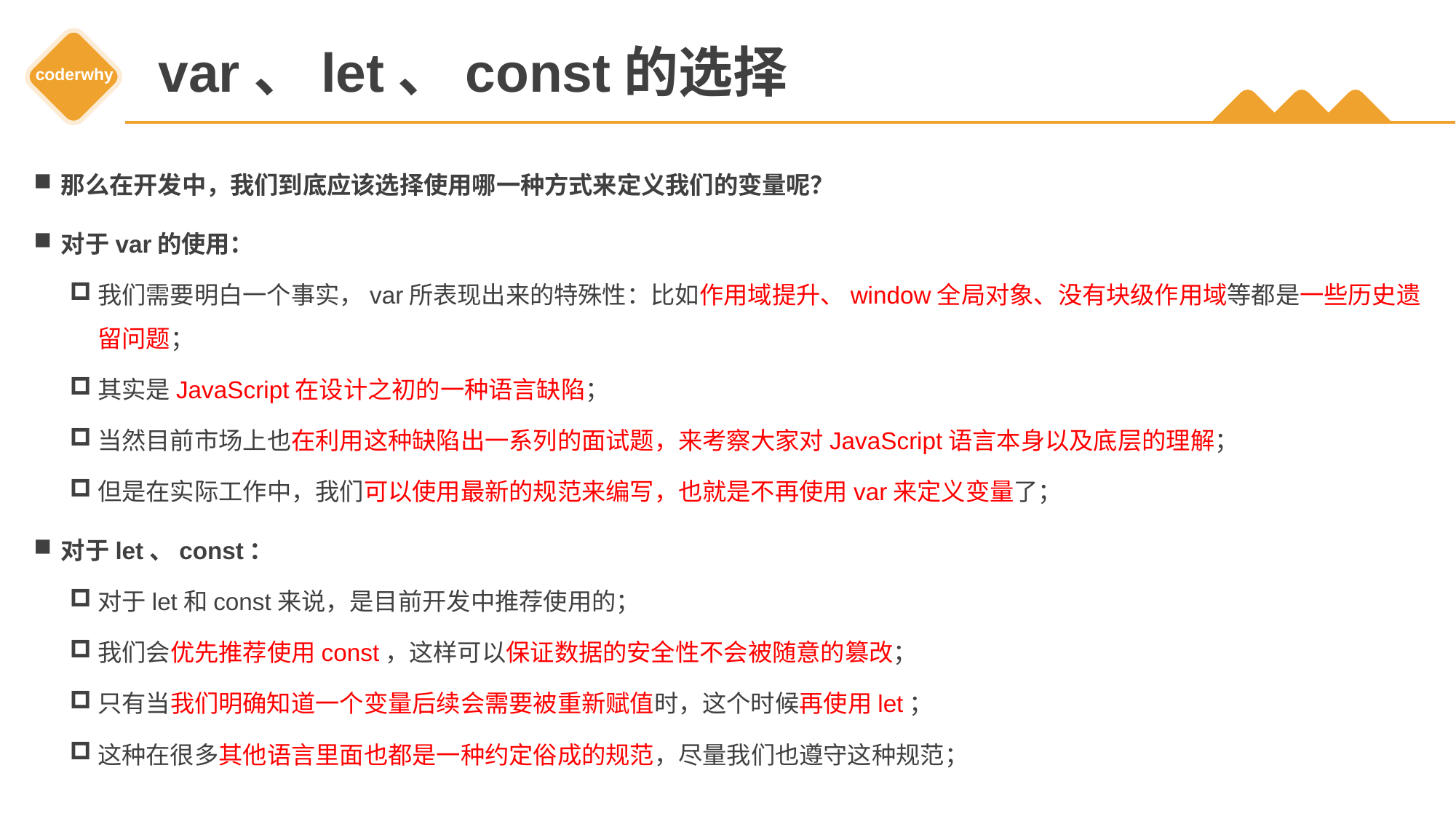

# var、let、const的选择
那么在开发中，我们到底应该选择使用哪一种方式来定义我们的变量呢？
对于var的使用：
我们需要明白一个事实，var所表现出来的特殊性：比如作用域提升、window全局对象、没有块级作用域等都是一些历史遗留问题；
其实是JavaScript在设计之初的一种语言缺陷；
当然目前市场上也在利用这种缺陷出一系列的面试题，来考察大家对JavaScript语言本身以及底层的理解；
但是在实际工作中，我们可以使用最新的规范来编写，也就是不再使用var来定义变量了；
对于let、const：
对于let和const来说，是目前开发中推荐使用的；
我们会优先推荐使用const，这样可以保证数据的安全性不会被随意的篡改；
只有当我们明确知道一个变量后续会需要被重新赋值时，这个时候再使用let；
这种在很多其他语言里面也都是一种约定俗成的规范，尽量我们也遵守这种规范；